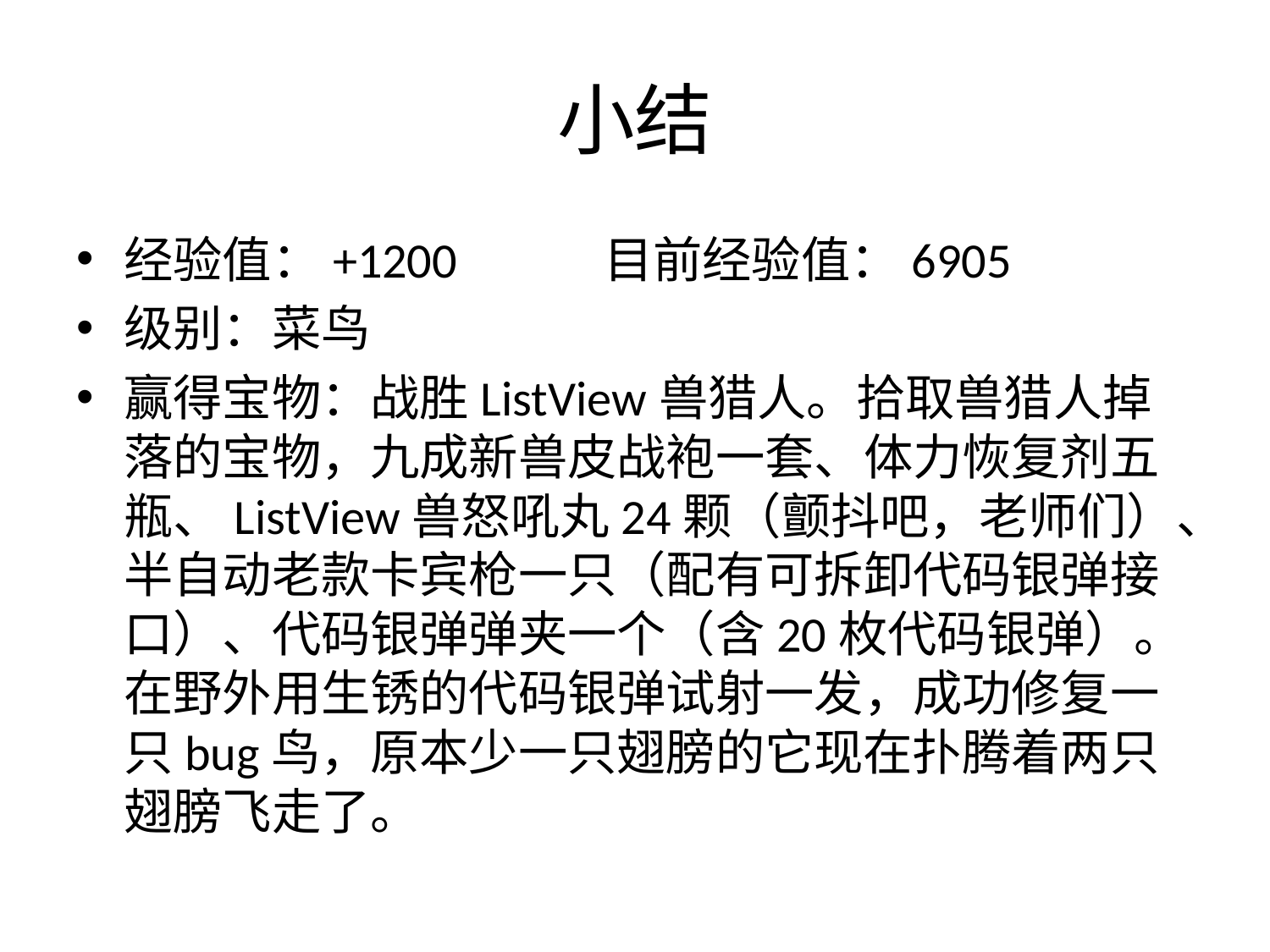

# 小结
经验值：+1200            目前经验值：6905
级别：菜鸟
赢得宝物：战胜ListView兽猎人。拾取兽猎人掉落的宝物，九成新兽皮战袍一套、体力恢复剂五瓶、ListView兽怒吼丸24颗（颤抖吧，老师们）、半自动老款卡宾枪一只（配有可拆卸代码银弹接口）、代码银弹弹夹一个（含20枚代码银弹）。在野外用生锈的代码银弹试射一发，成功修复一只bug鸟，原本少一只翅膀的它现在扑腾着两只翅膀飞走了。